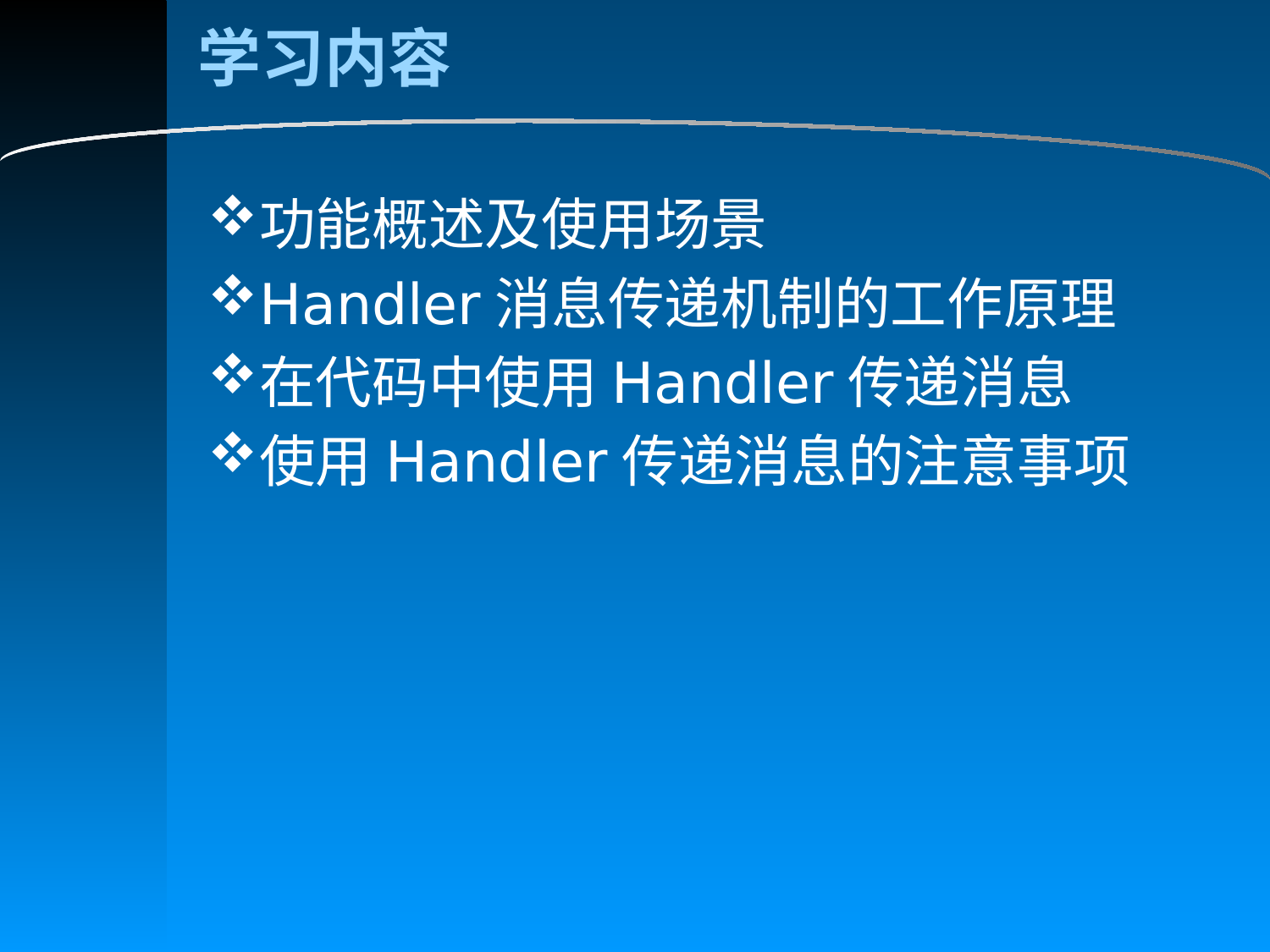

# 学习内容
功能概述及使用场景
Handler消息传递机制的工作原理
在代码中使用Handler传递消息
使用Handler传递消息的注意事项